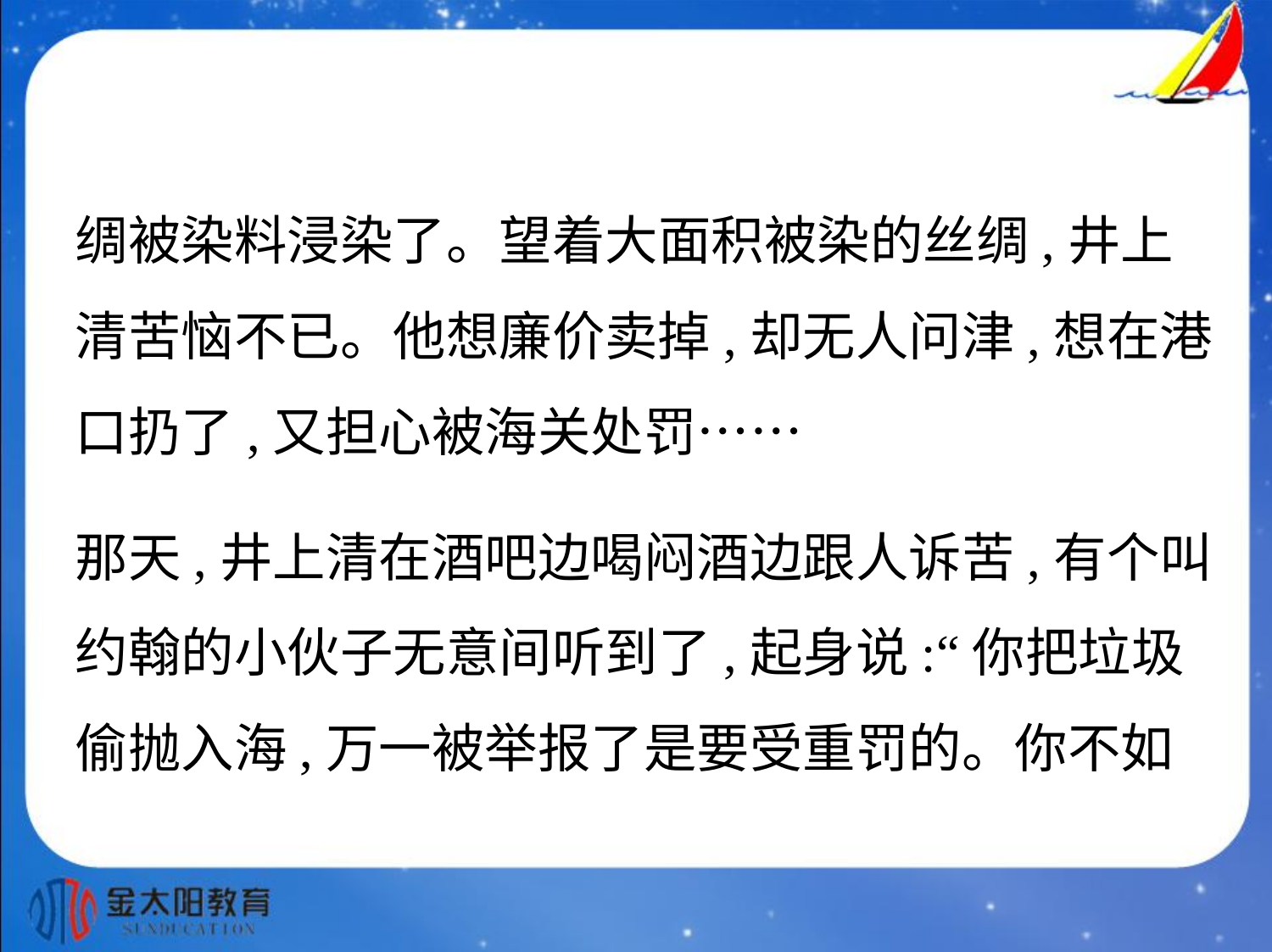

绸被染料浸染了。望着大面积被染的丝绸,井上
清苦恼不已。他想廉价卖掉,却无人问津,想在港
口扔了,又担心被海关处罚……
那天,井上清在酒吧边喝闷酒边跟人诉苦,有个叫
约翰的小伙子无意间听到了,起身说:“你把垃圾
偷抛入海,万一被举报了是要受重罚的。你不如